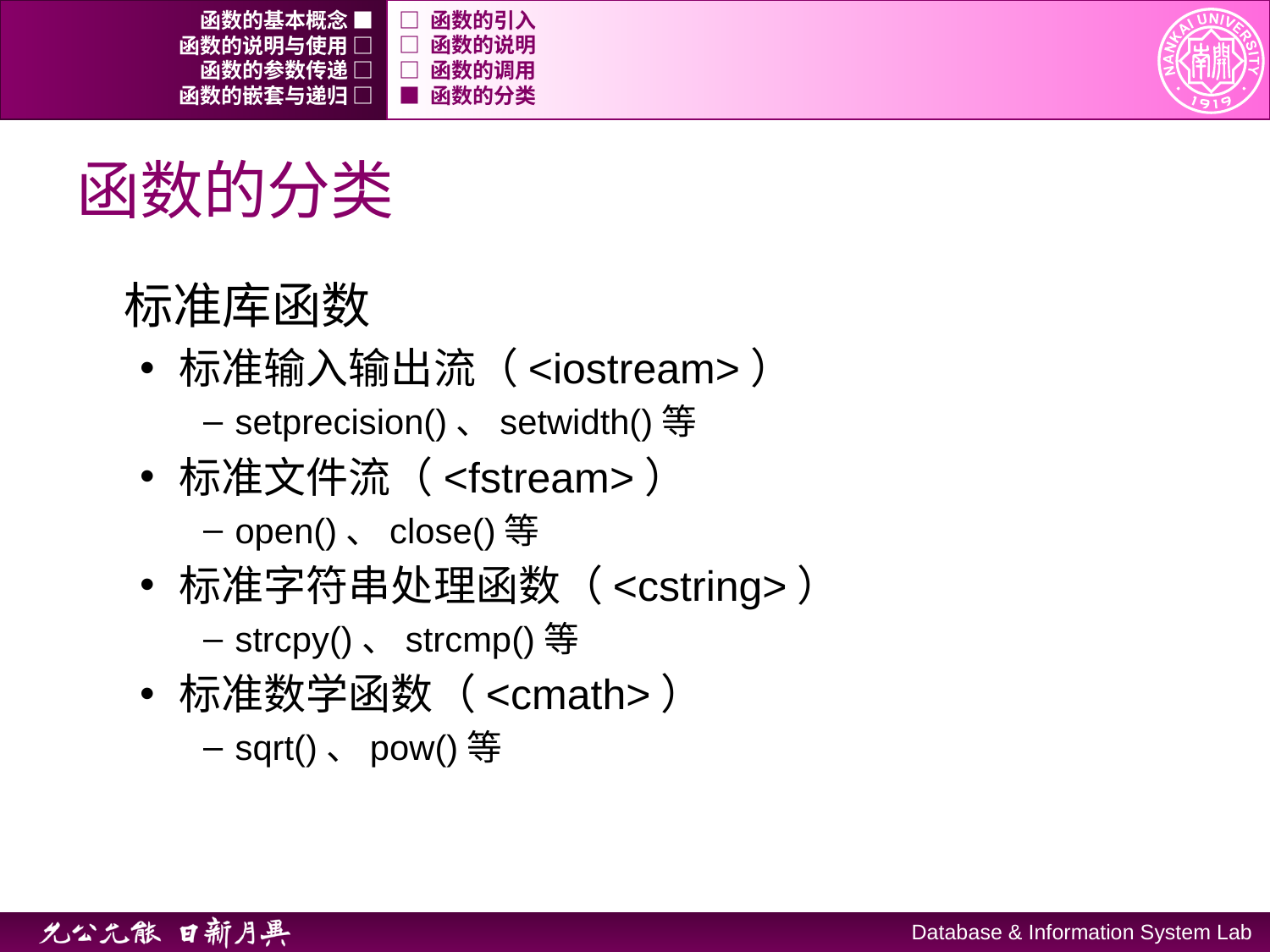

函数的基本概念 ■
□ 函数的引入
函数的说明与使用 □
□ 函数的说明
函数的参数传递 □
□ 函数的调用
函数的嵌套与递归 □
■ 函数的分类
# 函数的分类
标准库函数
标准输入输出流（<iostream>）
setprecision()、setwidth()等
标准文件流（<fstream>）
open()、close()等
标准字符串处理函数（<cstring>）
strcpy()、strcmp()等
标准数学函数（<cmath>）
sqrt()、pow()等